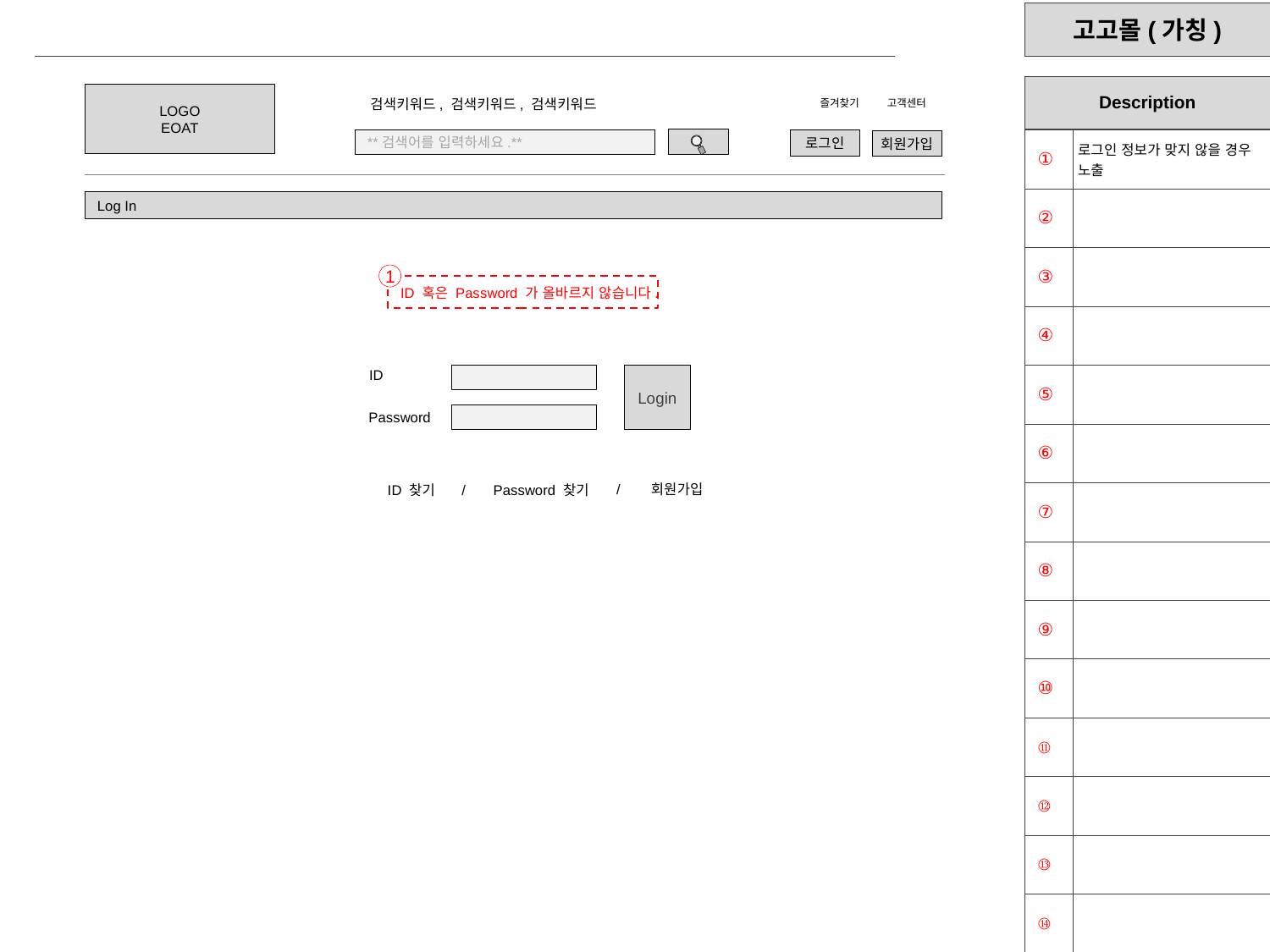

LOGO
EOAT
검색키워드, 검색키워드, 검색키워드
즐겨찾기
고객센터

로그인
| ① | 로그인 정보가 맞지 않을 경우 노출 |
| --- | --- |
| ② |  |
| ③ |  |
| ④ |  |
| ⑤ |  |
| ⑥ |  |
| ⑦ |  |
| ⑧ |  |
| ⑨ |  |
| ⑩ |  |
| ⑪ |  |
| ⑫ |  |
| ⑬ |  |
| ⑭ |  |
**검색어를 입력하세요.**
회원가입
Log In
1

ID 혹은 Password 가 올바르지 않습니다.
ID
Login

Password

/
회원가입
ID 찾기
/
Password 찾기